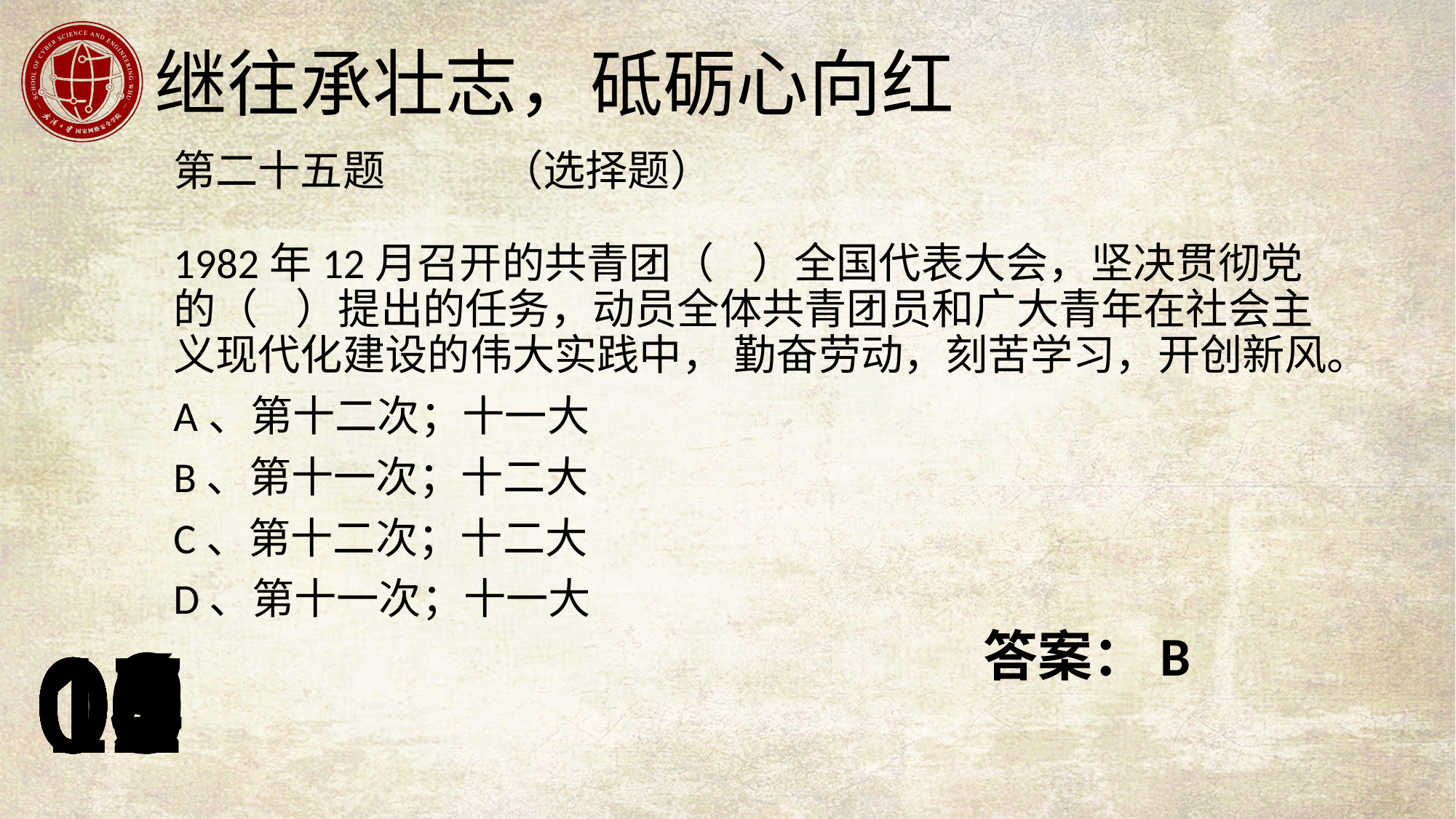

第二十五题		（选择题）
1982年12月召开的共青团（    ）全国代表大会，坚决贯彻党的（    ）提出的任务，动员全体共青团员和广大青年在社会主义现代化建设的伟大实践中， 勤奋劳动，刻苦学习，开创新风。
A、第十二次；十一大
B、第十一次；十二大
C、第十二次；十二大
D、第十一次；十一大
答案：B